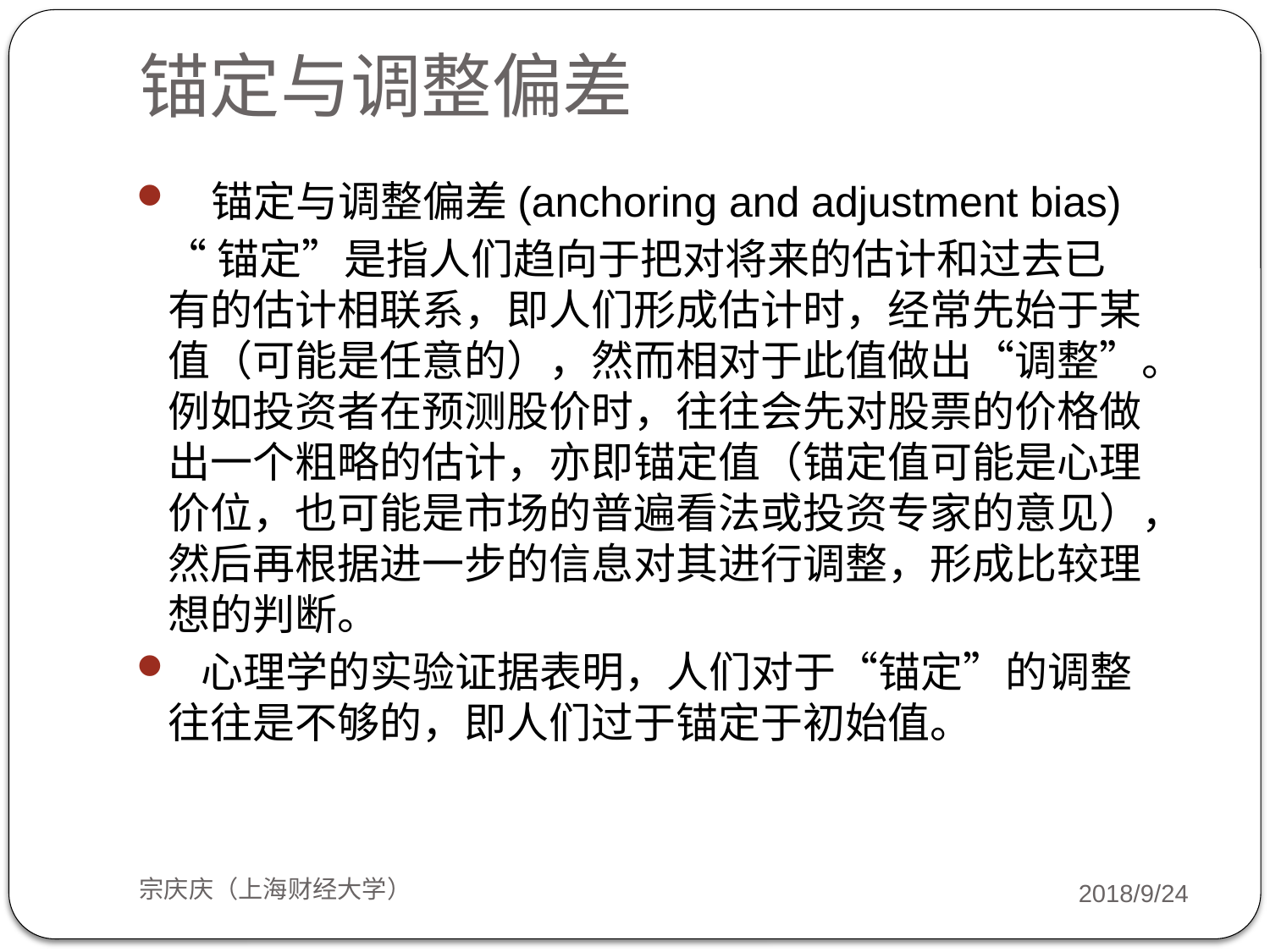

# 锚定与调整偏差
   锚定与调整偏差(anchoring and adjustment bias)
   “锚定”是指人们趋向于把对将来的估计和过去已有的估计相联系，即人们形成估计时，经常先始于某值（可能是任意的），然而相对于此值做出“调整”。例如投资者在预测股价时，往往会先对股票的价格做出一个粗略的估计，亦即锚定值（锚定值可能是心理价位，也可能是市场的普遍看法或投资专家的意见），然后再根据进一步的信息对其进行调整，形成比较理想的判断。
  心理学的实验证据表明，人们对于“锚定”的调整往往是不够的，即人们过于锚定于初始值。
宗庆庆（上海财经大学）
2018/9/24